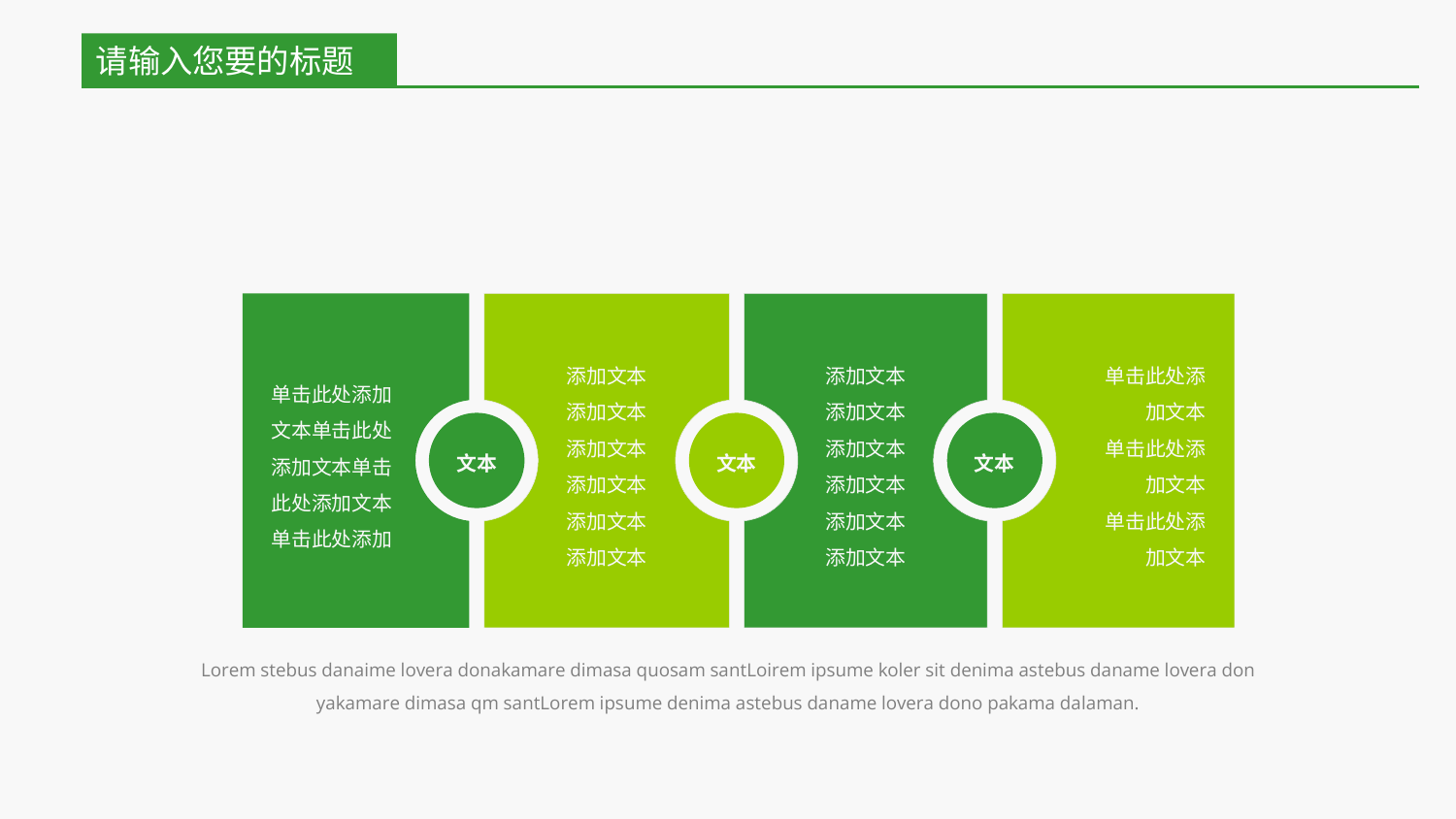

请输入您要的标题
单击此处添加文本单击此处添加文本单击此处添加文本单击此处添加
添加文本
添加文本
添加文本
添加文本
添加文本
添加文本
添加文本
添加文本
添加文本
添加文本
添加文本
添加文本
单击此处添加文本
单击此处添加文本
单击此处添加文本
文本
文本
文本
Lorem stebus danaime lovera donakamare dimasa quosam santLoirem ipsume koler sit denima astebus daname lovera don yakamare dimasa qm santLorem ipsume denima astebus daname lovera dono pakama dalaman.